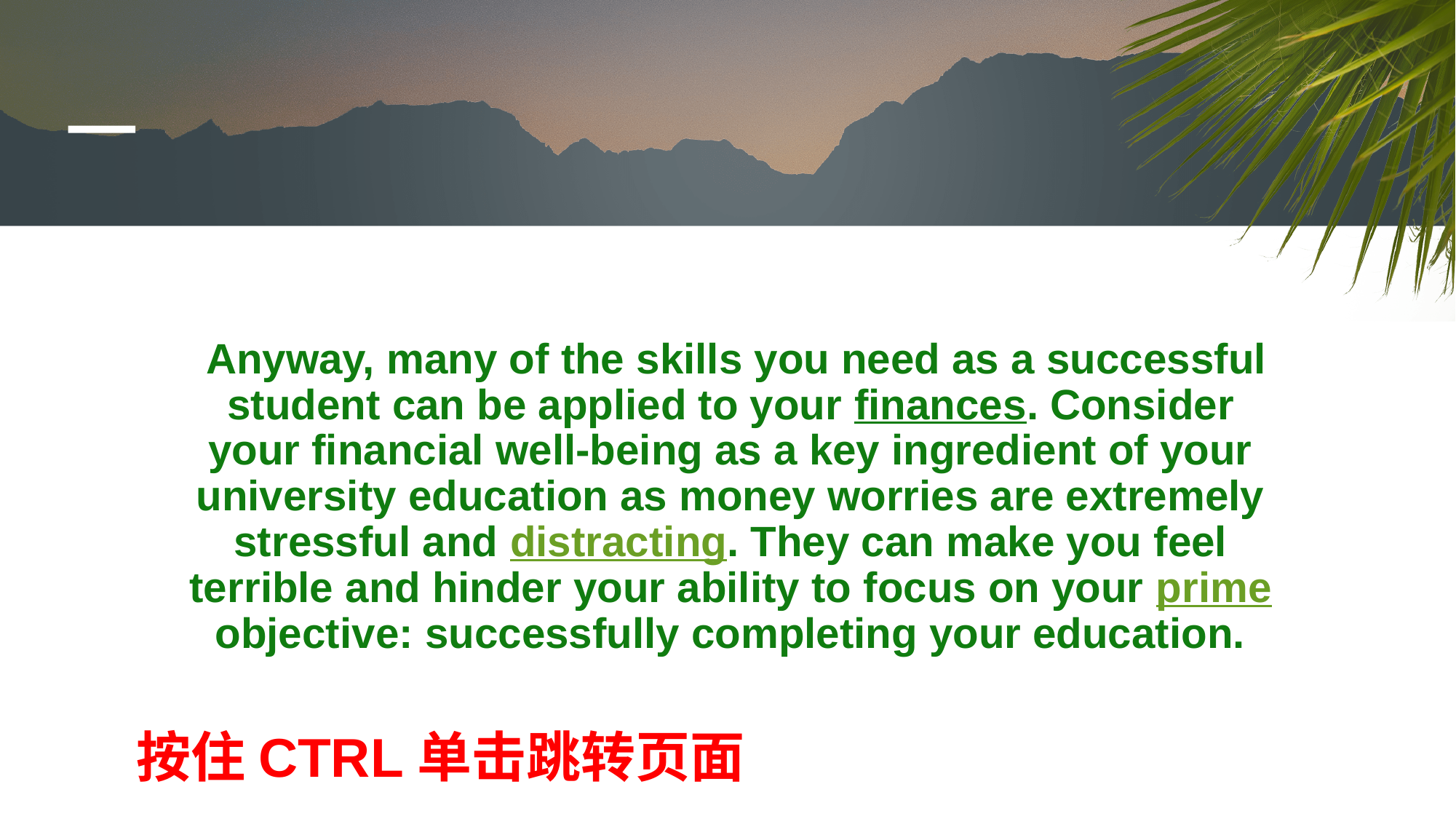

Anyway, many of the skills you need as a successful student can be applied to your finances. Consider your financial well-being as a key ingredient of your university education as money worries are extremely stressful and distracting. They can make you feel terrible and hinder your ability to focus on your prime objective: successfully completing your education.
按住CTRL单击跳转页面